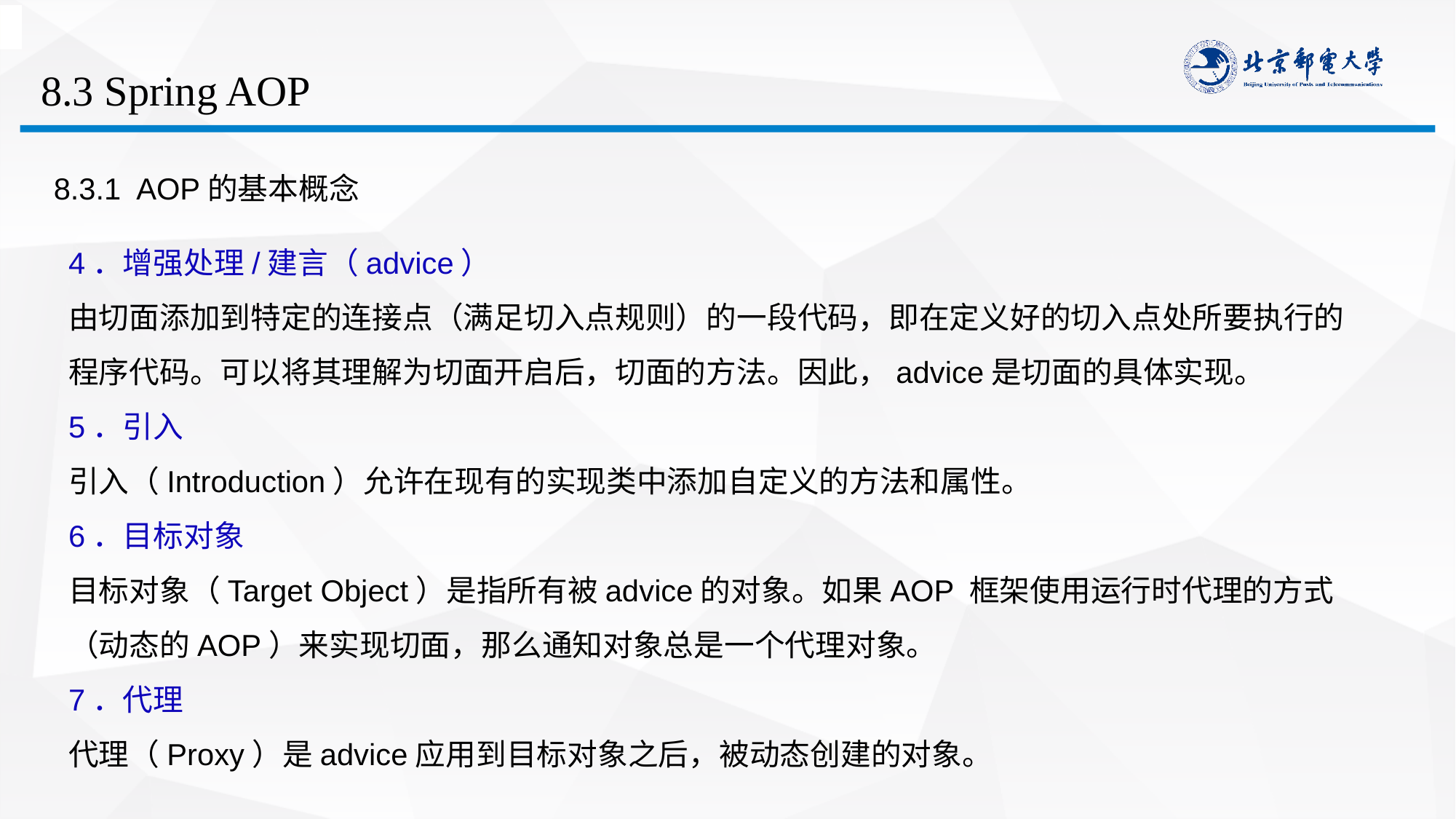

# 8.3 Spring AOP
8.3.1  AOP的基本概念

4．增强处理/建言（advice）
由切面添加到特定的连接点（满足切入点规则）的一段代码，即在定义好的切入点处所要执行的程序代码。可以将其理解为切面开启后，切面的方法。因此，advice是切面的具体实现。
5．引入
引入（Introduction）允许在现有的实现类中添加自定义的方法和属性。
6．目标对象
目标对象（Target Object）是指所有被advice的对象。如果AOP 框架使用运行时代理的方式（动态的AOP）来实现切面，那么通知对象总是一个代理对象。
7．代理
代理（Proxy）是advice应用到目标对象之后，被动态创建的对象。